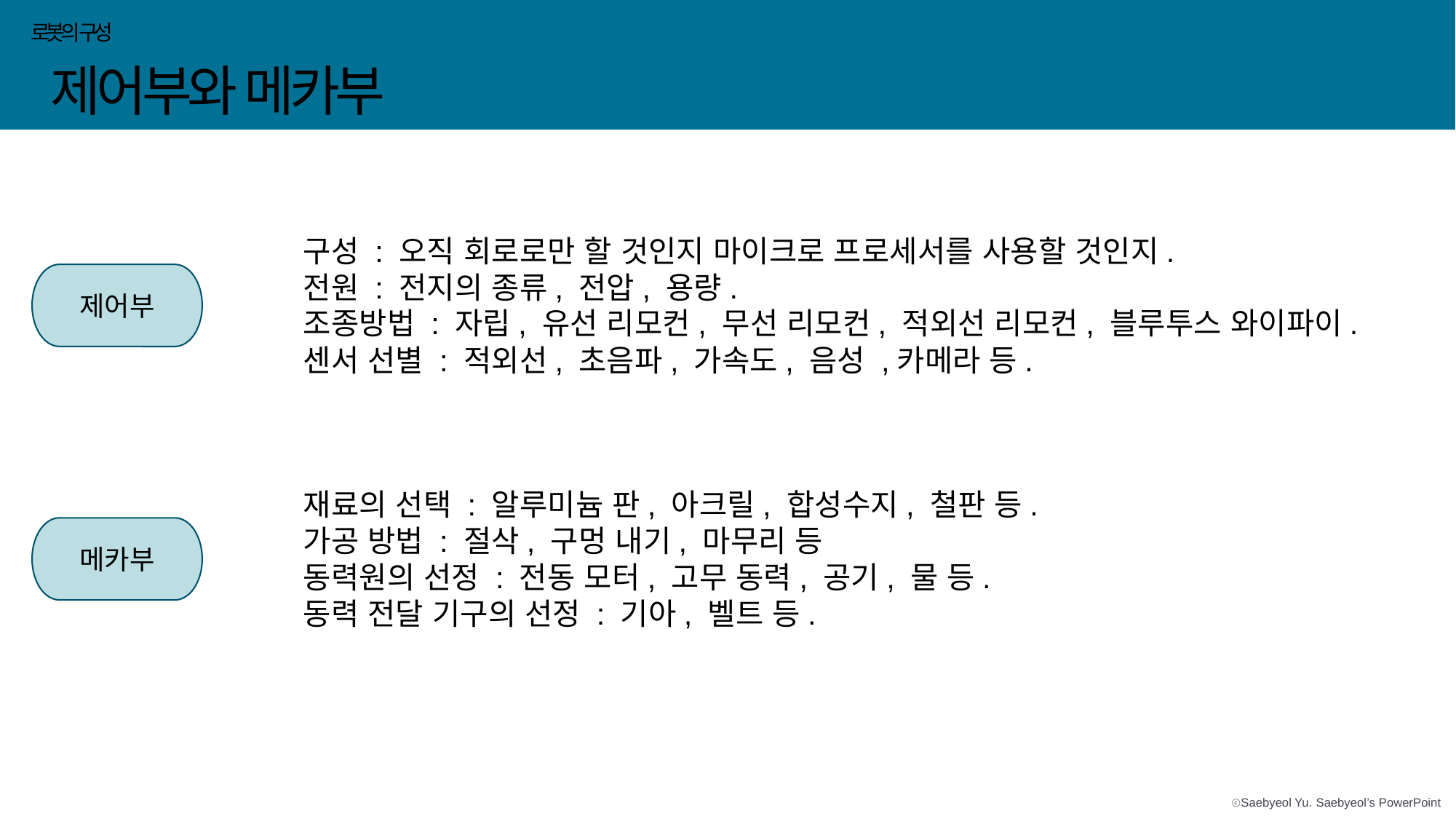

제어부와 메카부

로봇의  구성
구성 : 오직 회로로만 할 것인지 마이크로 프로세서를 사용할 것인지.
전원 : 전지의 종류, 전압, 용량.
조종방법 : 자립, 유선 리모컨, 무선 리모컨, 적외선 리모컨, 블루투스 와이파이.
센서 선별 : 적외선, 초음파, 가속도, 음성 ,카메라 등.
제어부
재료의 선택 : 알루미늄 판, 아크릴, 합성수지, 철판 등.
가공 방법 : 절삭, 구멍 내기, 마무리 등
동력원의 선정 : 전동 모터, 고무 동력, 공기, 물 등.
동력 전달 기구의 선정 : 기아, 벨트 등.
메카부